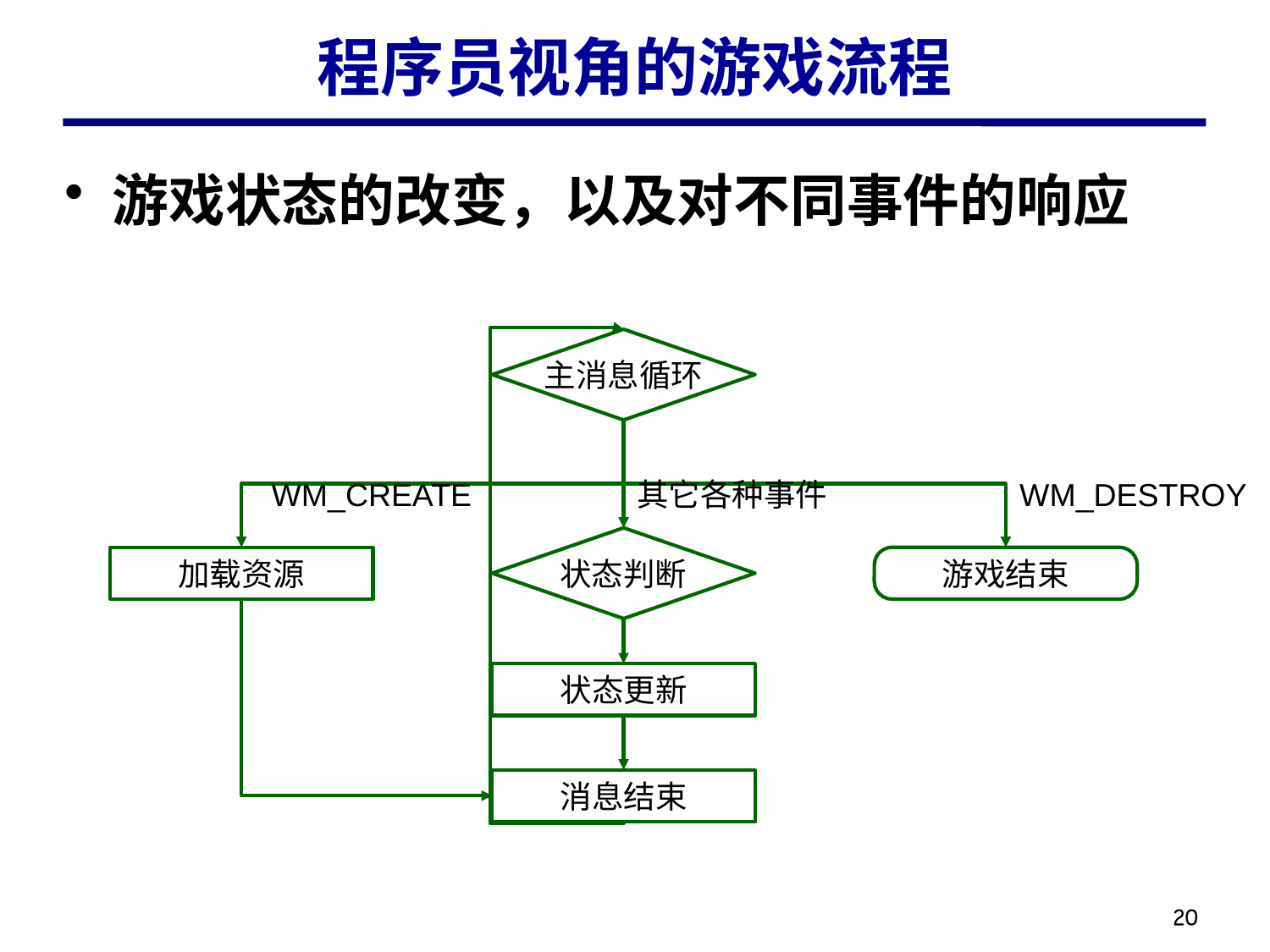

# 程序员视角的游戏流程
游戏状态的改变，以及对不同事件的响应
主消息循环
WM_CREATE
其它各种事件
WM_DESTROY
状态判断
加载资源
游戏结束
状态更新
消息结束